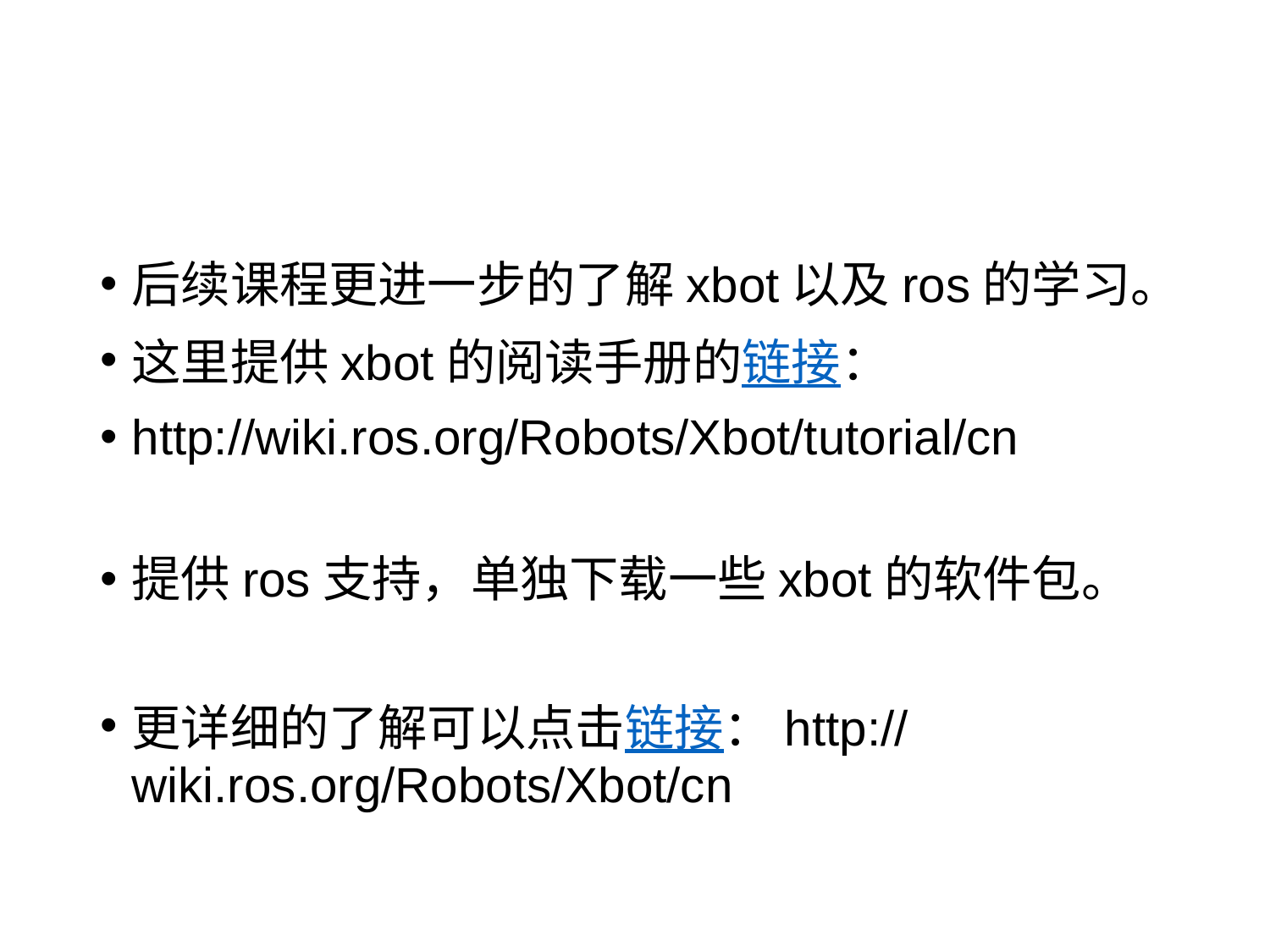

#
后续课程更进一步的了解xbot以及ros的学习。
这里提供xbot的阅读手册的链接：
http://wiki.ros.org/Robots/Xbot/tutorial/cn

提供ros支持，单独下载一些xbot的软件包。

更详细的了解可以点击链接：http://wiki.ros.org/Robots/Xbot/cn